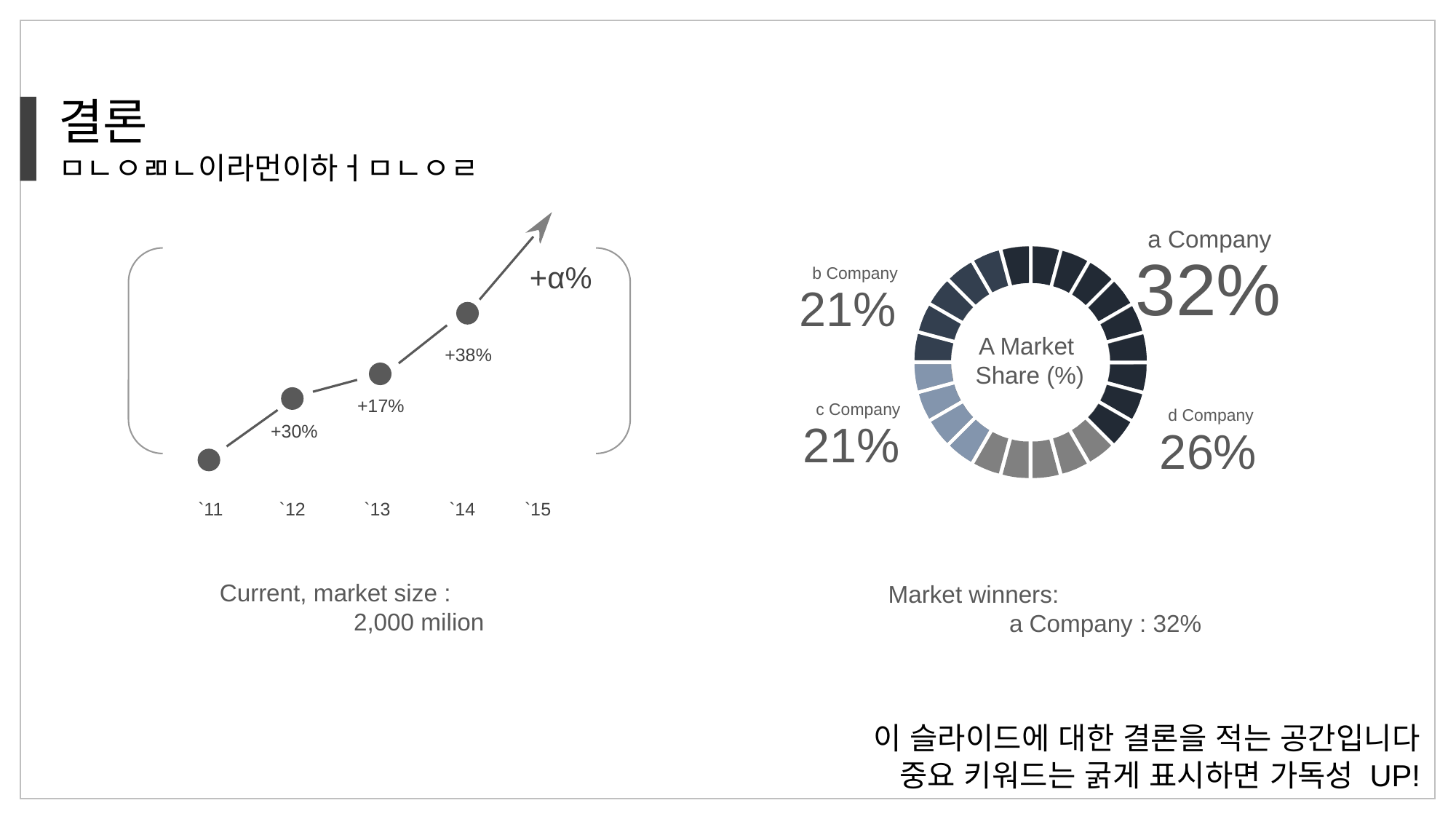

결론
ㅁㄴㅇㄻㄴ이라먼이하ㅓㅁㄴㅇㄹ

+α%

+38%

+17%
+30%

`11
`12
`13
`14
`15

a Company
32%

b Company
21%

A Market
Share (%)

c Company
21%
d Company
26%
Current, market size :
2,000 milion
Market winners:
a Company : 32%
이 슬라이드에 대한 결론을 적는 공간입니다
중요 키워드는 굵게 표시하면 가독성 UP!